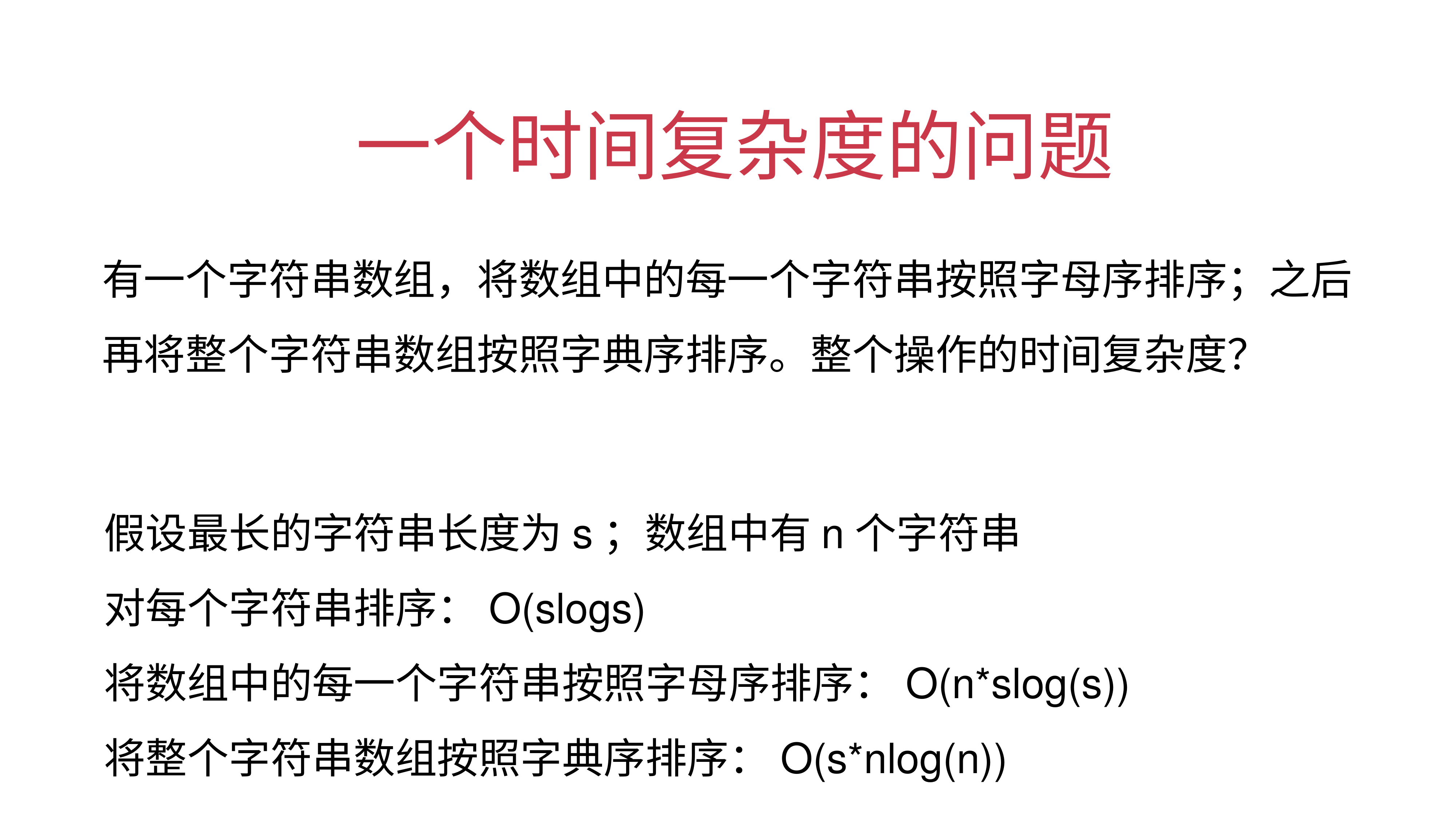

# 一个时间复杂度的问题
有一个字符串数组，将数组中的每一个字符串按照字母序排序；之后再将整个字符串数组按照字典序排序。整个操作的时间复杂度？
假设最长的字符串长度为s；数组中有n个字符串
对每个字符串排序：O(slogs)
将数组中的每一个字符串按照字母序排序：O(n*slog(s))
将整个字符串数组按照字典序排序：O(s*nlog(n))